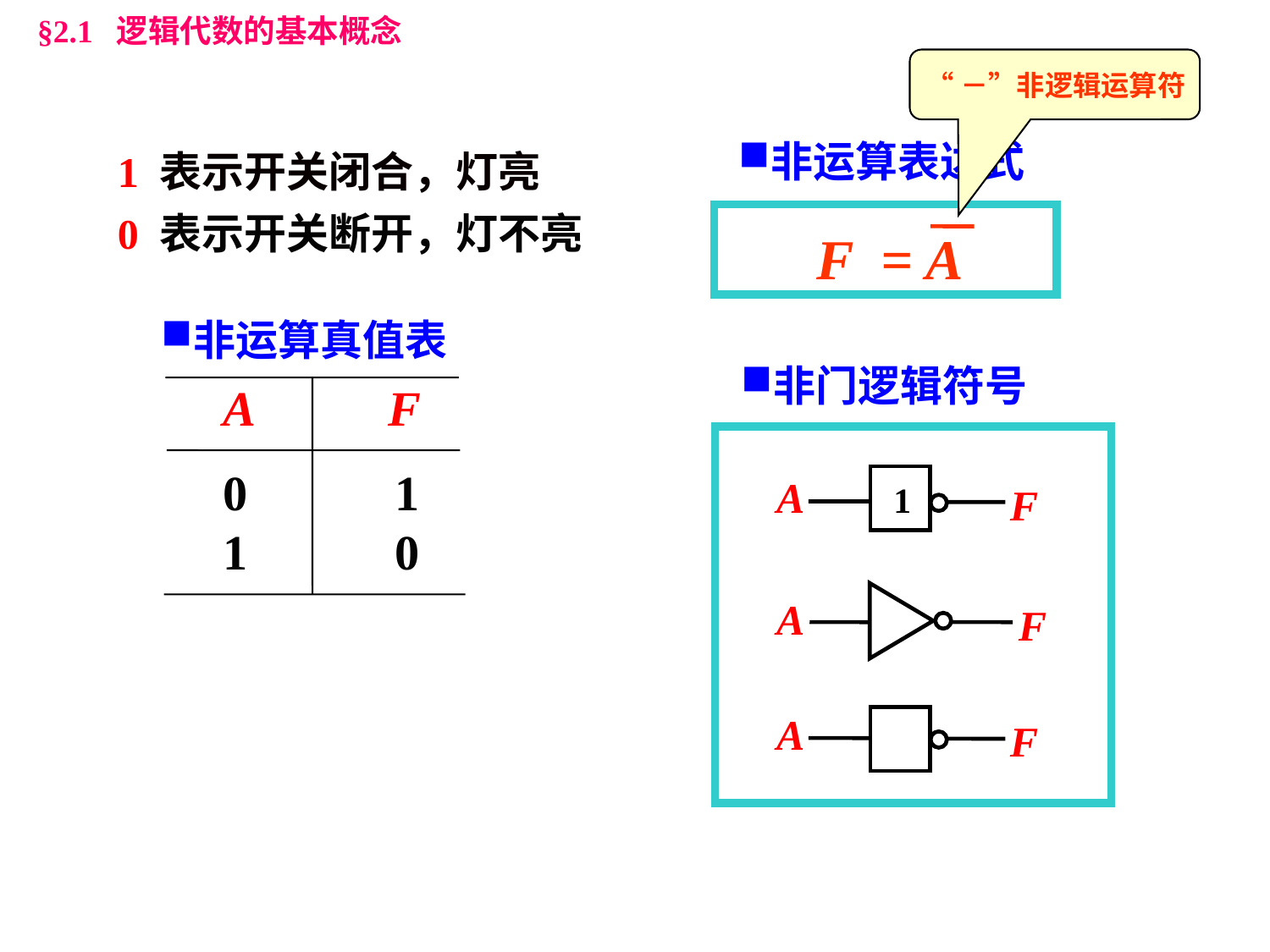

§2.1  逻辑代数的基本概念
“－”非逻辑运算符
非运算表达式
1 表示开关闭合，灯亮
0 表示开关断开，灯不亮

F  = A
非运算真值表
非门逻辑符号
   A           F
   0            1
   1            0

A

1

F

A
F

A
F